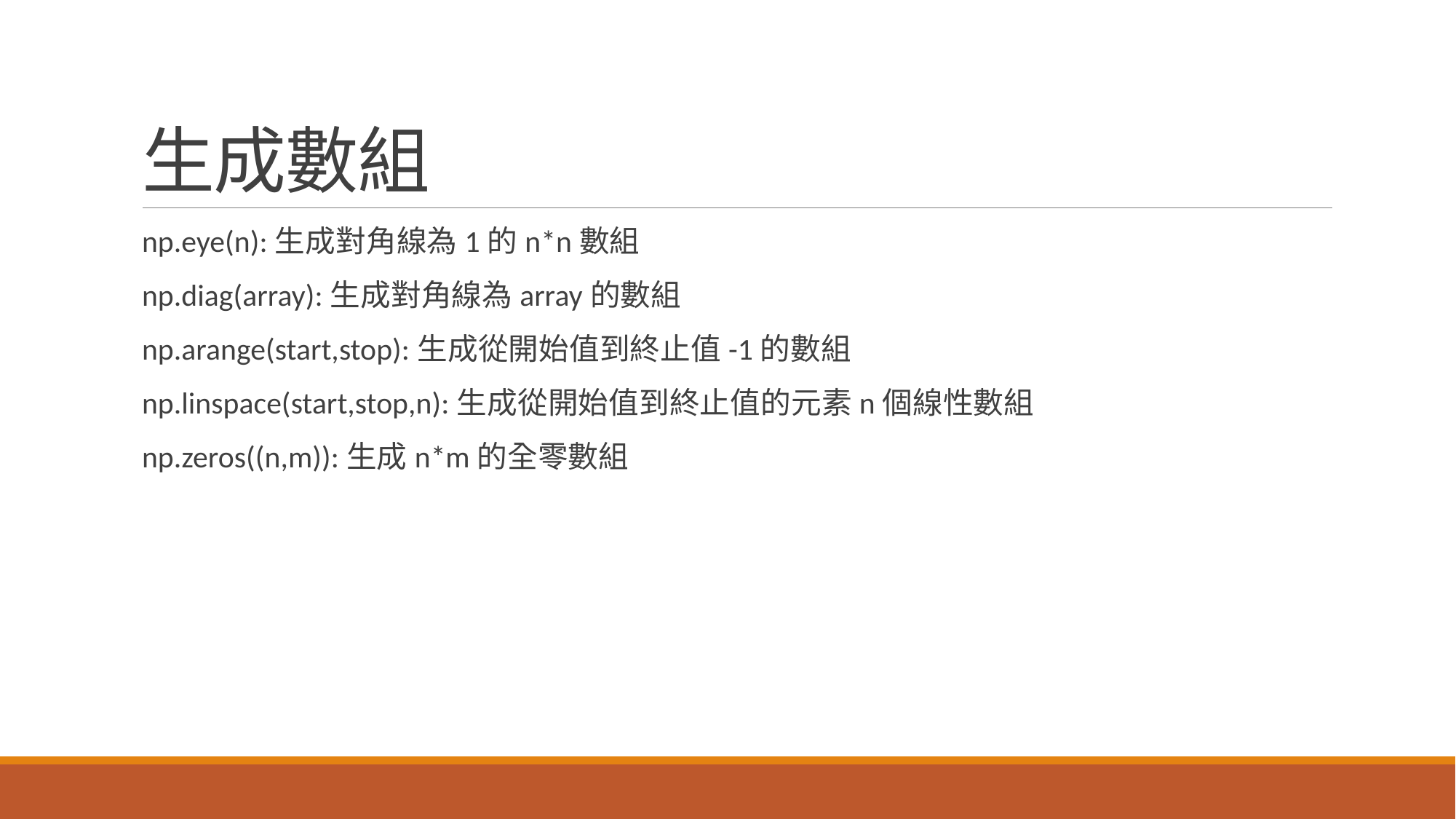

# 生成數組
np.eye(n):生成對角線為1的n*n數組
np.diag(array):生成對角線為array的數組
np.arange(start,stop):生成從開始值到終止值-1的數組
np.linspace(start,stop,n):生成從開始值到終止值的元素n個線性數組
np.zeros((n,m)):生成n*m的全零數組